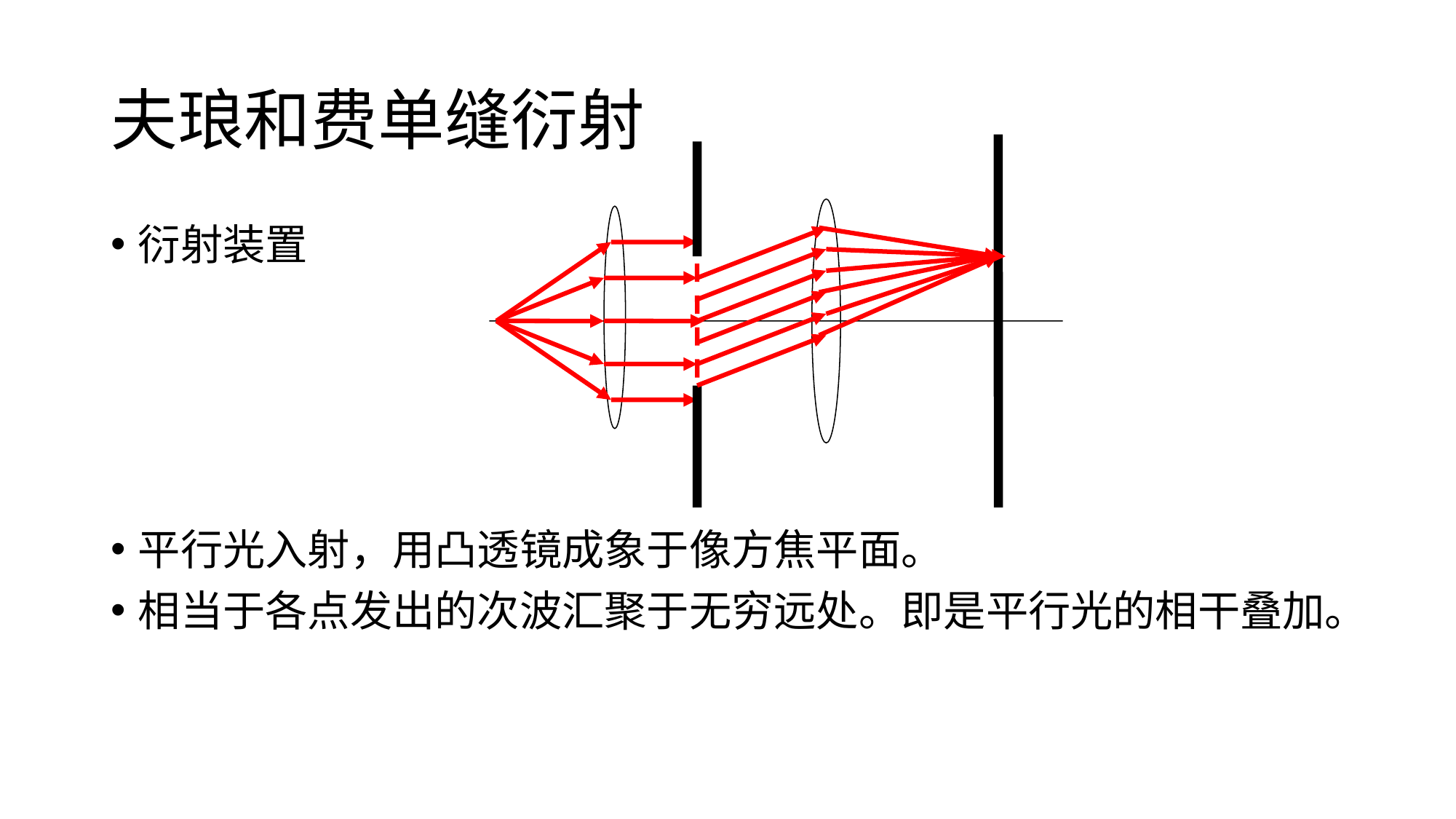

# 夫琅和费单缝衍射

衍射装置

平行光入射，用凸透镜成象于像方焦平面。
相当于各点发出的次波汇聚于无穷远处。即是平行光的相干叠加。